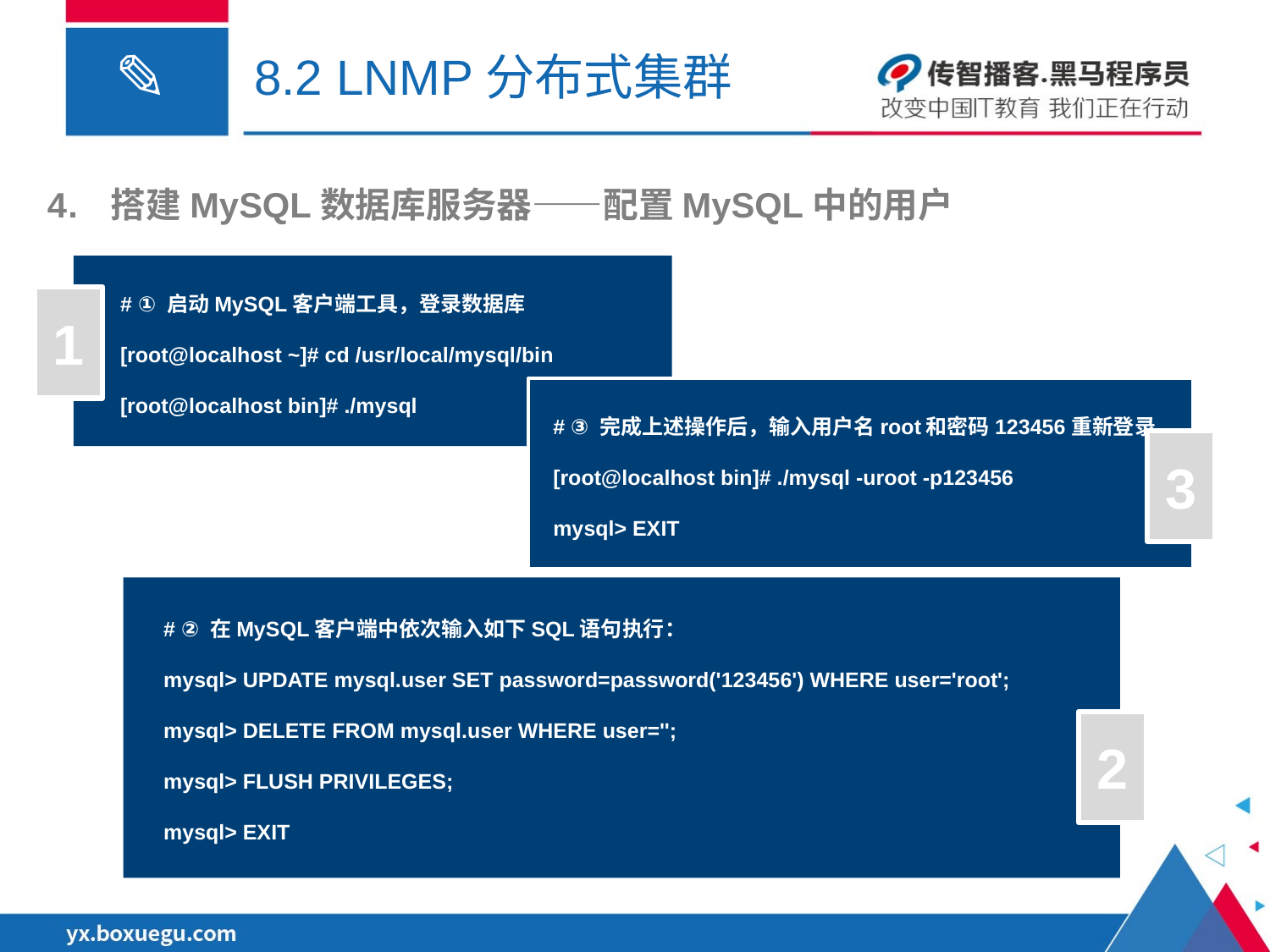

# 8.2 LNMP分布式集群
搭建MySQL数据库服务器——配置MySQL中的用户

# ① 启动MySQL客户端工具，登录数据库
[root@localhost ~]# cd /usr/local/mysql/bin
[root@localhost bin]# ./mysql
1

# ③ 完成上述操作后，输入用户名root和密码123456重新登录
[root@localhost bin]# ./mysql -uroot -p123456
mysql> EXIT
3

# ② 在MySQL客户端中依次输入如下SQL语句执行：
mysql> UPDATE mysql.user SET password=password('123456') WHERE user='root';
mysql> DELETE FROM mysql.user WHERE user='';
mysql> FLUSH PRIVILEGES;
mysql> EXIT
2